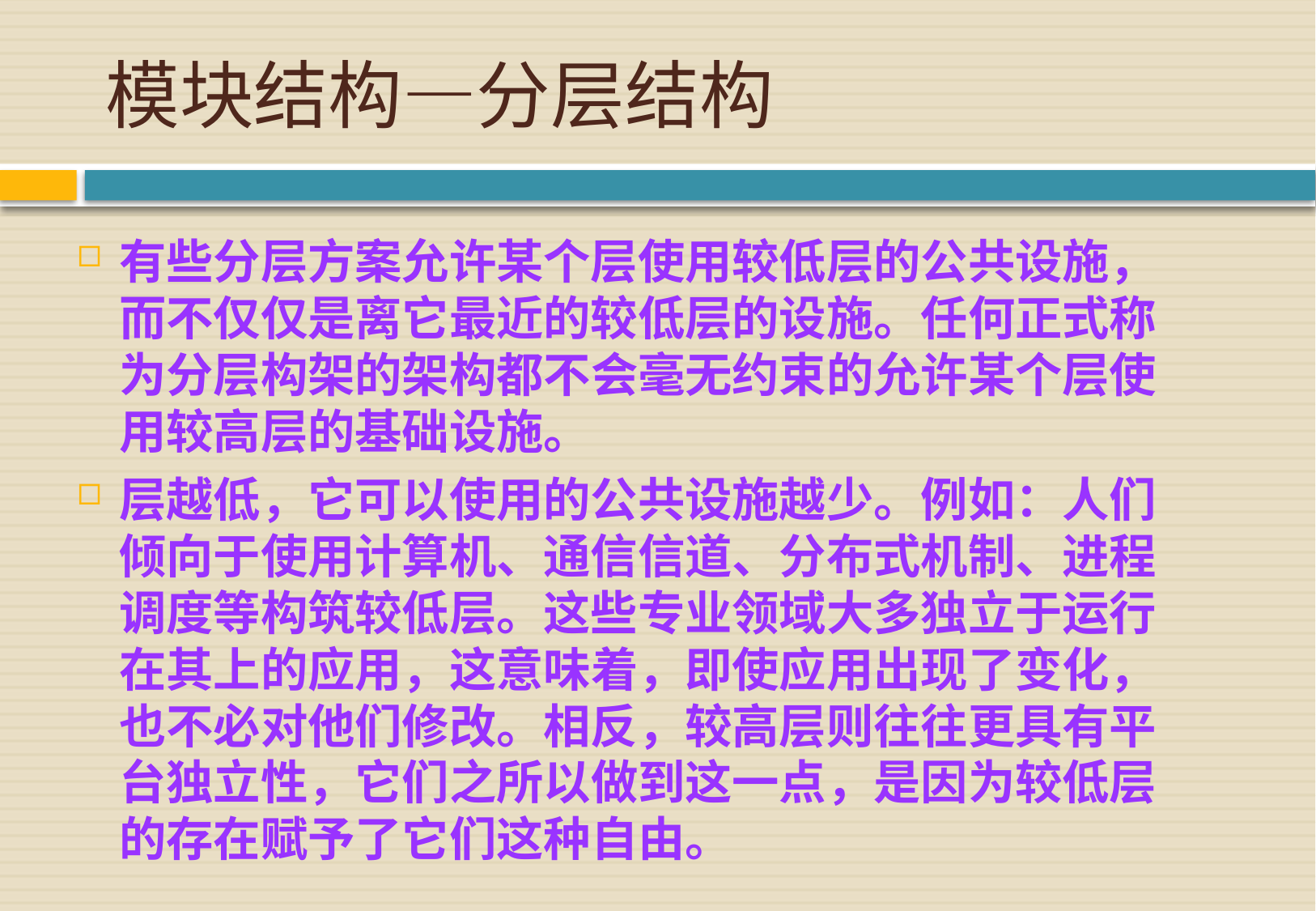

# 模块结构—分层结构
有些分层方案允许某个层使用较低层的公共设施，而不仅仅是离它最近的较低层的设施。任何正式称为分层构架的架构都不会毫无约束的允许某个层使用较高层的基础设施。
层越低，它可以使用的公共设施越少。例如：人们倾向于使用计算机、通信信道、分布式机制、进程调度等构筑较低层。这些专业领域大多独立于运行在其上的应用，这意味着，即使应用出现了变化，也不必对他们修改。相反，较高层则往往更具有平台独立性，它们之所以做到这一点，是因为较低层的存在赋予了它们这种自由。